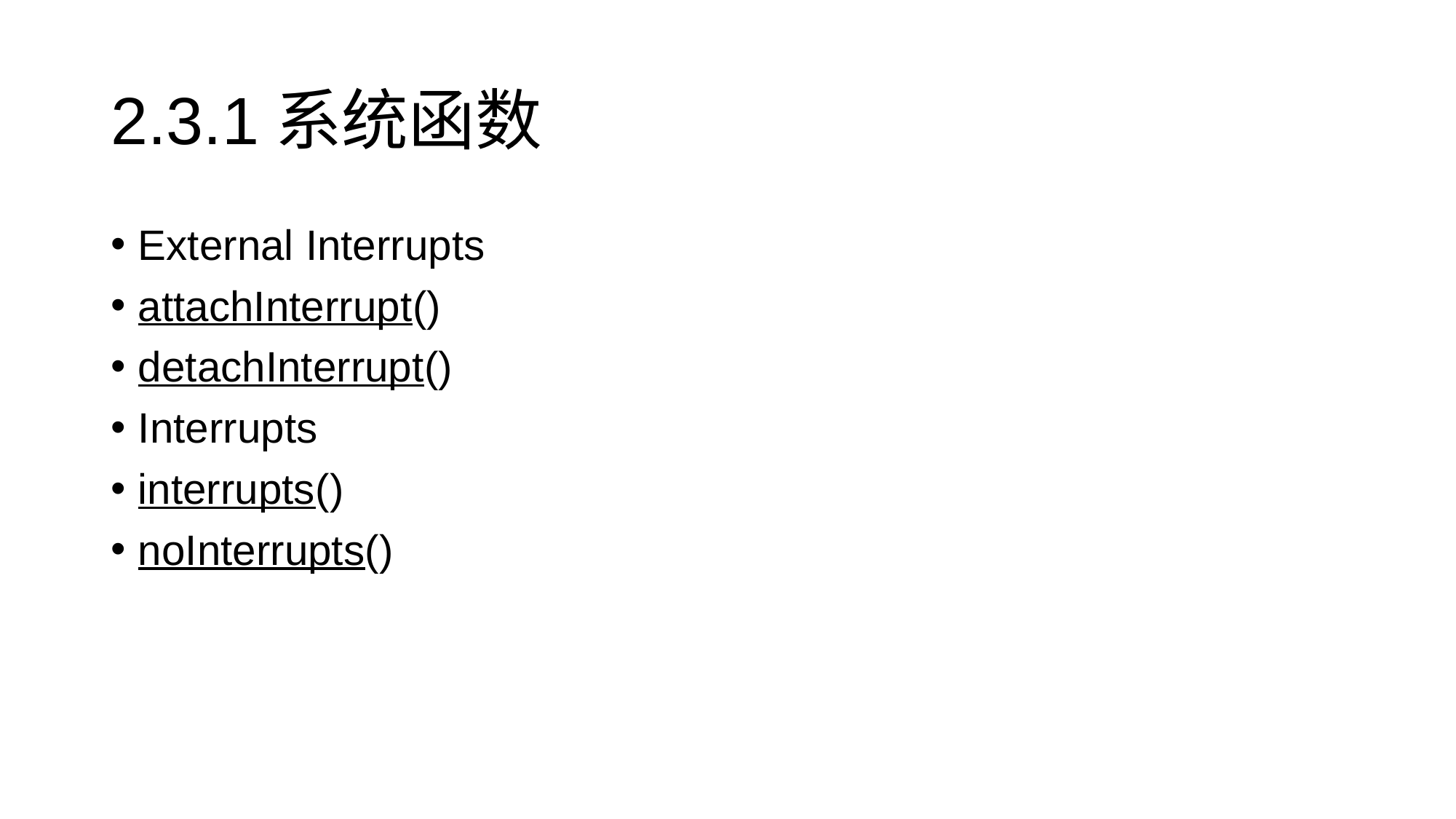

# 2.3.1系统函数
External Interrupts
attachInterrupt()
detachInterrupt()
Interrupts
interrupts()
noInterrupts()